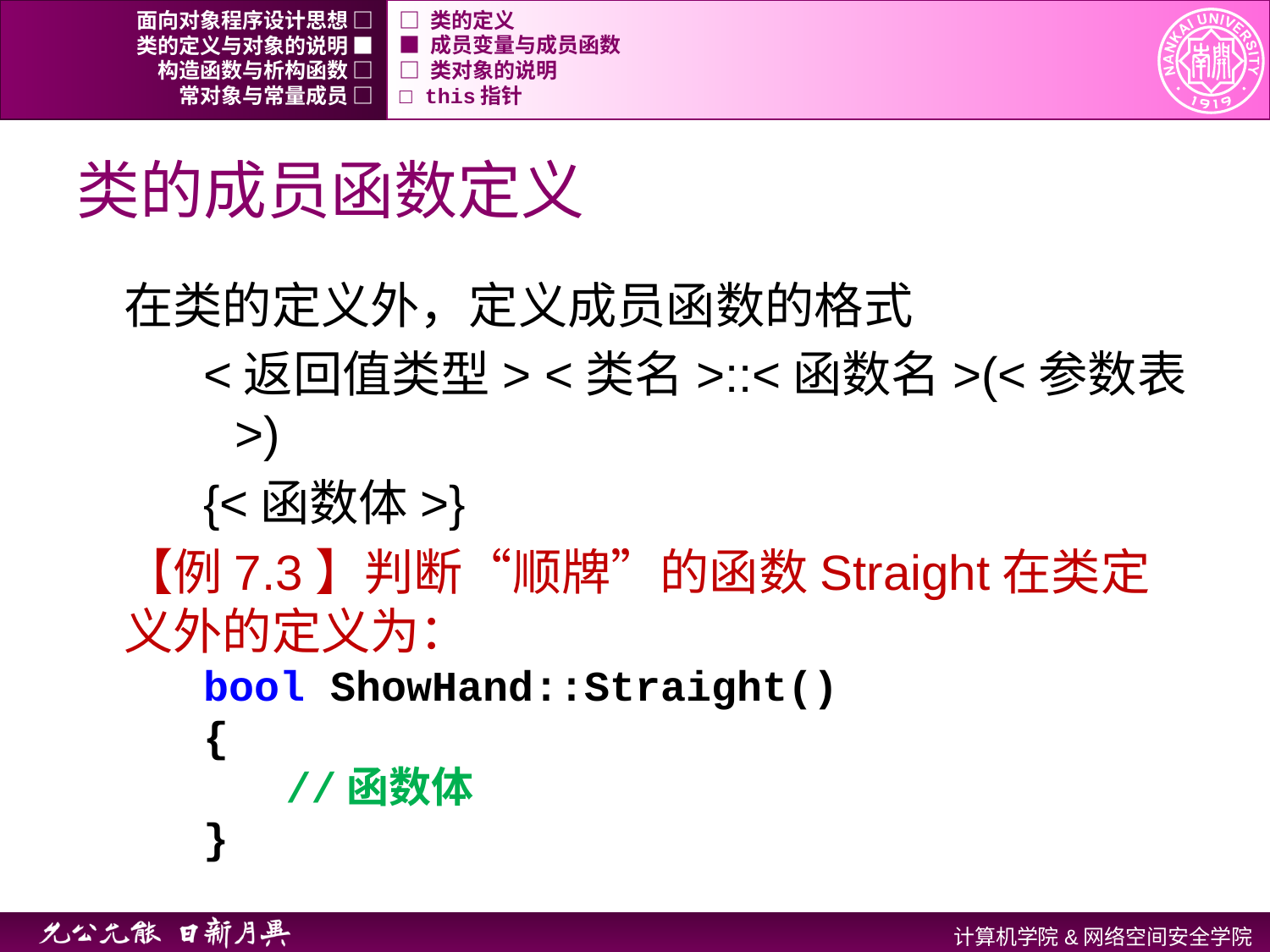

面向对象程序设计思想 □
□ 类的定义
类的定义与对象的说明 ■
■ 成员变量与成员函数
构造函数与析构函数 □
□ 类对象的说明
常对象与常量成员 □

□ this指针
# 类的成员函数定义
在类的定义外，定义成员函数的格式
<返回值类型> <类名>::<函数名>(<参数表>)
{<函数体>}
【例7.3】判断“顺牌”的函数Straight在类定义外的定义为：
bool ShowHand::Straight()
{
	  //函数体
}